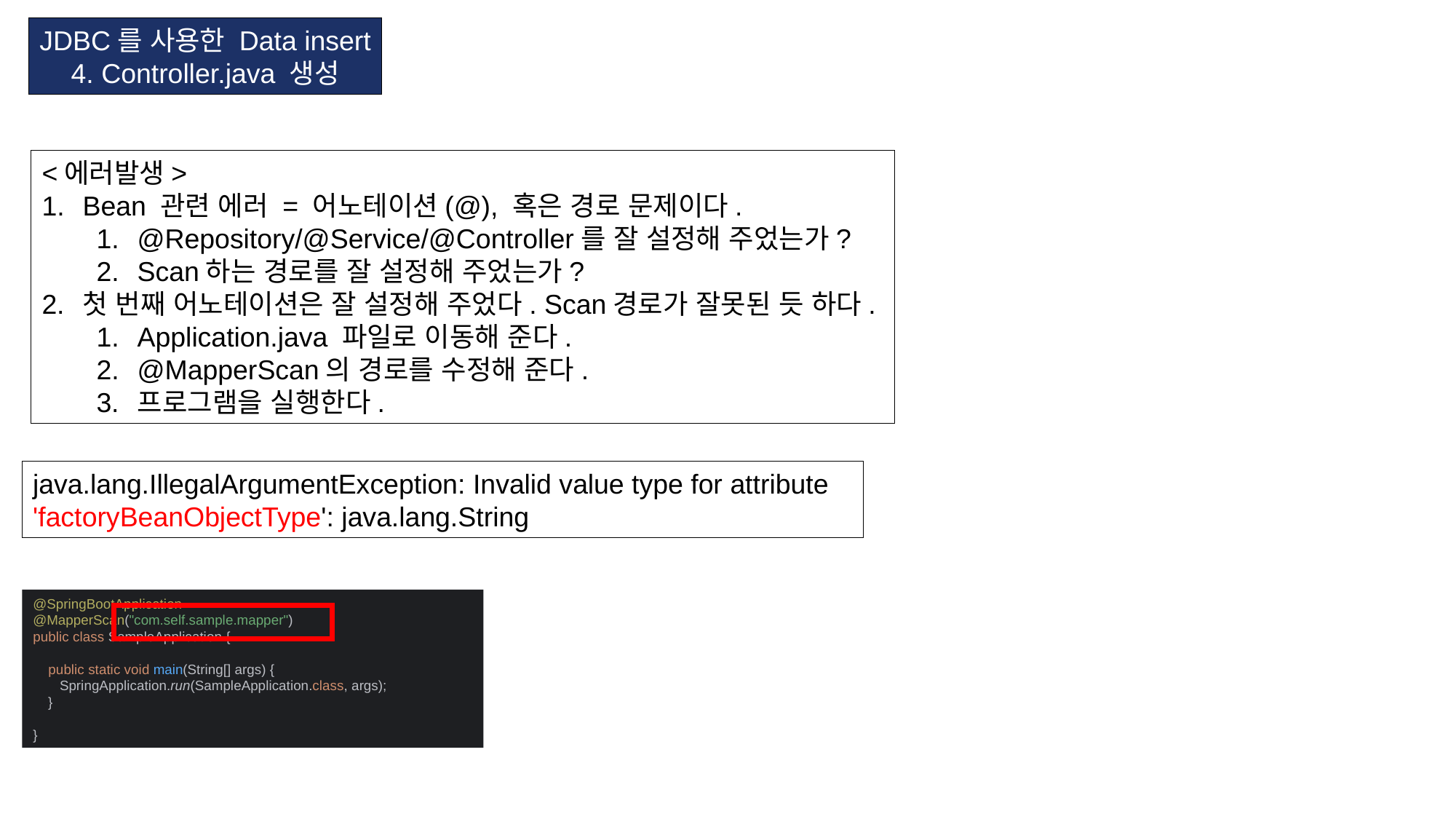

JDBC를 사용한 Data insert
4. Controller.java 생성
<에러발생>
Bean 관련 에러 = 어노테이션(@), 혹은 경로 문제이다.
@Repository/@Service/@Controller를 잘 설정해 주었는가?
Scan하는 경로를 잘 설정해 주었는가?
첫 번째 어노테이션은 잘 설정해 주었다. Scan경로가 잘못된 듯 하다.
Application.java 파일로 이동해 준다.
@MapperScan의 경로를 수정해 준다.
프로그램을 실행한다.
java.lang.IllegalArgumentException: Invalid value type for attribute 'factoryBeanObjectType': java.lang.String
@SpringBootApplication
@MapperScan("com.self.sample.mapper")
public class SampleApplication {
    public static void main(String[] args) {
       SpringApplication.run(SampleApplication.class, args);
    }
}